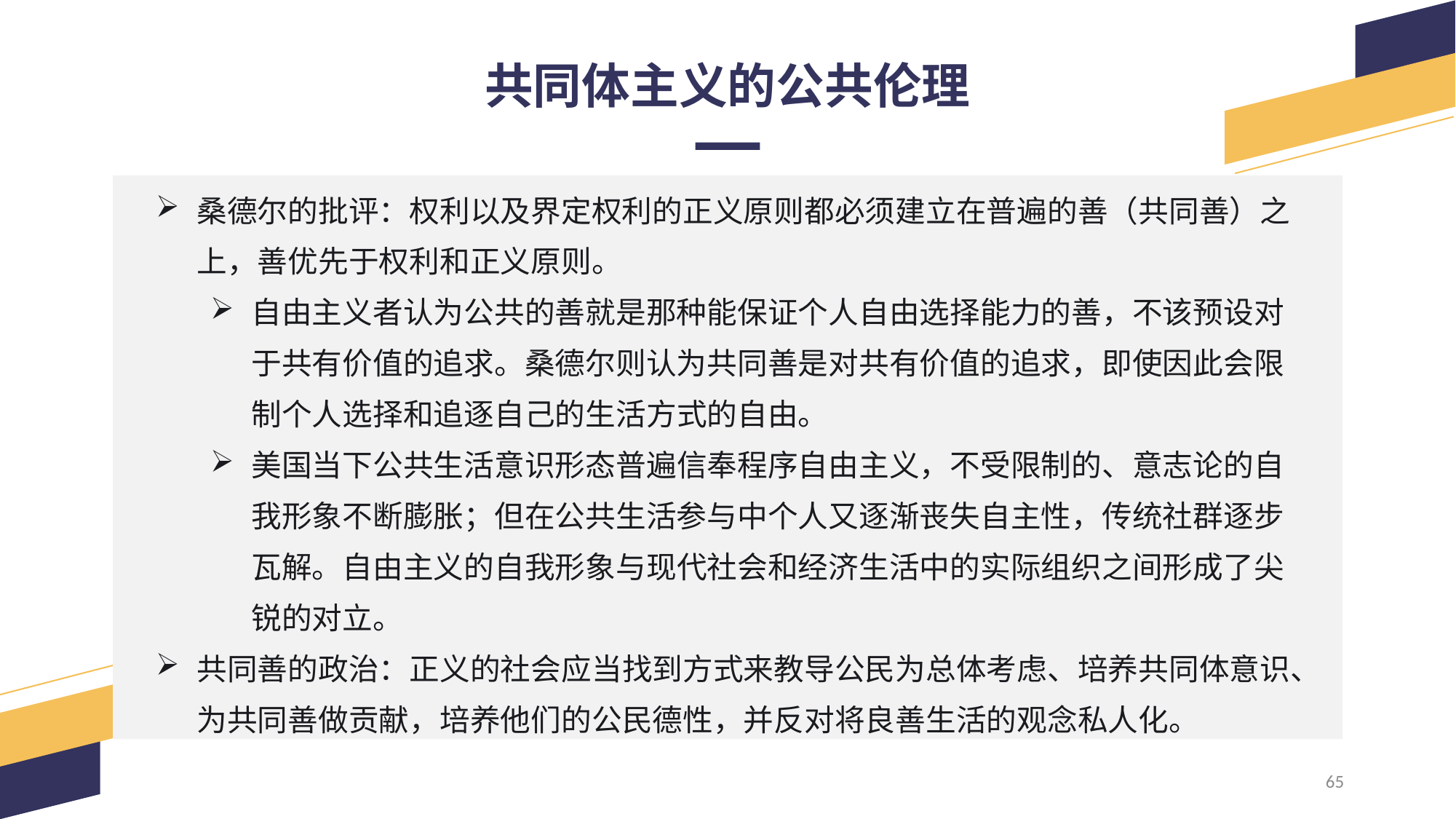

共同体主义的公共伦理

桑德尔的批评：权利以及界定权利的正义原则都必须建立在普遍的善（共同善）之上，善优先于权利和正义原则。
自由主义者认为公共的善就是那种能保证个人自由选择能力的善，不该预设对于共有价值的追求。桑德尔则认为共同善是对共有价值的追求，即使因此会限制个人选择和追逐自己的生活方式的自由。
美国当下公共生活意识形态普遍信奉程序自由主义，不受限制的、意志论的自我形象不断膨胀；但在公共生活参与中个人又逐渐丧失自主性，传统社群逐步瓦解。自由主义的自我形象与现代社会和经济生活中的实际组织之间形成了尖锐的对立。
共同善的政治：正义的社会应当找到方式来教导公民为总体考虑、培养共同体意识、为共同善做贡献，培养他们的公民德性，并反对将良善生活的观念私人化。

65